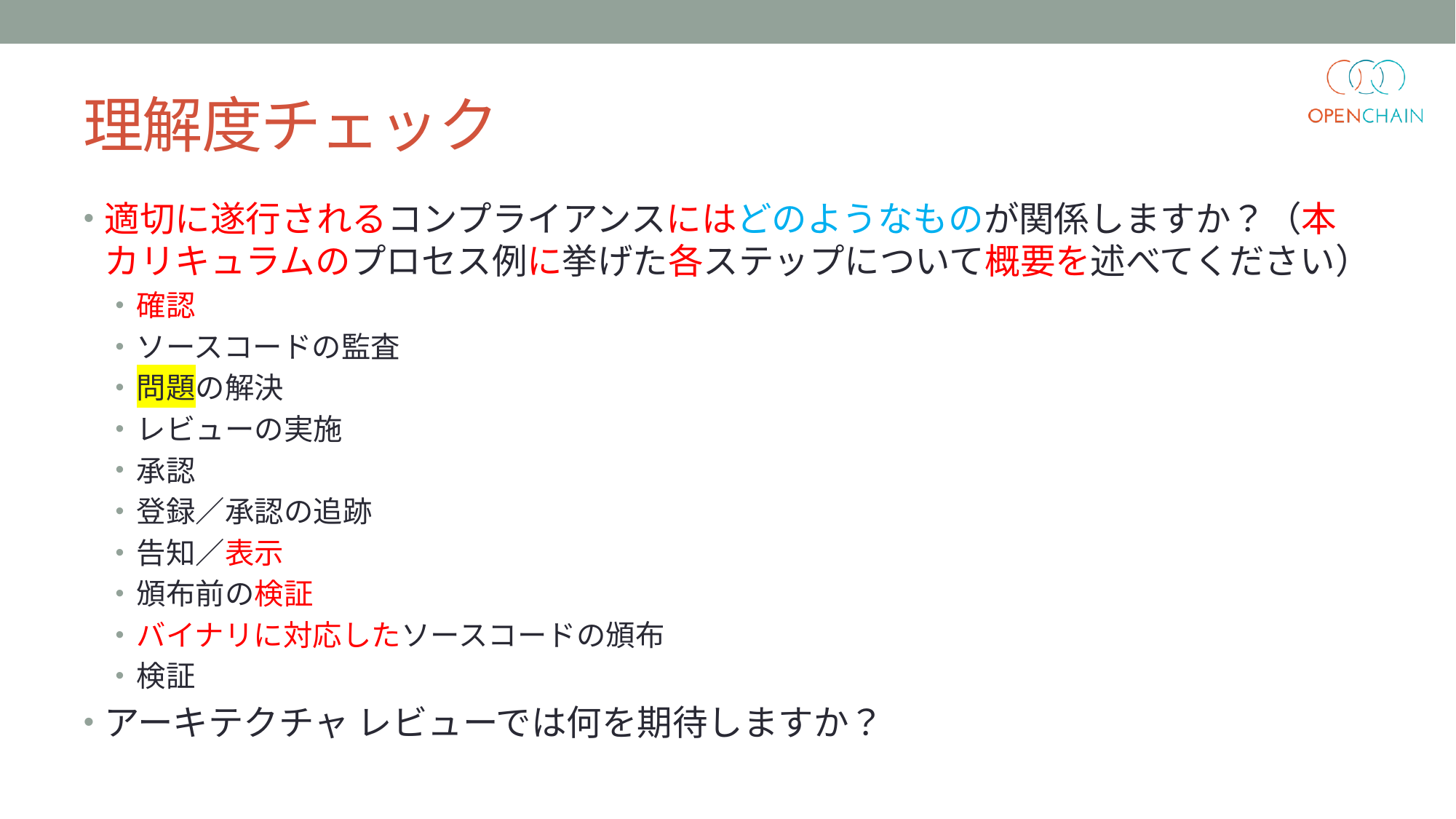

# 理解度チェック
適切に遂行されるコンプライアンスにはどのようなものが関係しますか？（本カリキュラムのプロセス例に挙げた各ステップについて概要を述べてください）
確認
ソースコードの監査
問題の解決
レビューの実施
承認
登録／承認の追跡
告知／表示
頒布前の検証
バイナリに対応したソースコードの頒布
検証
アーキテクチャ レビューでは何を期待しますか？